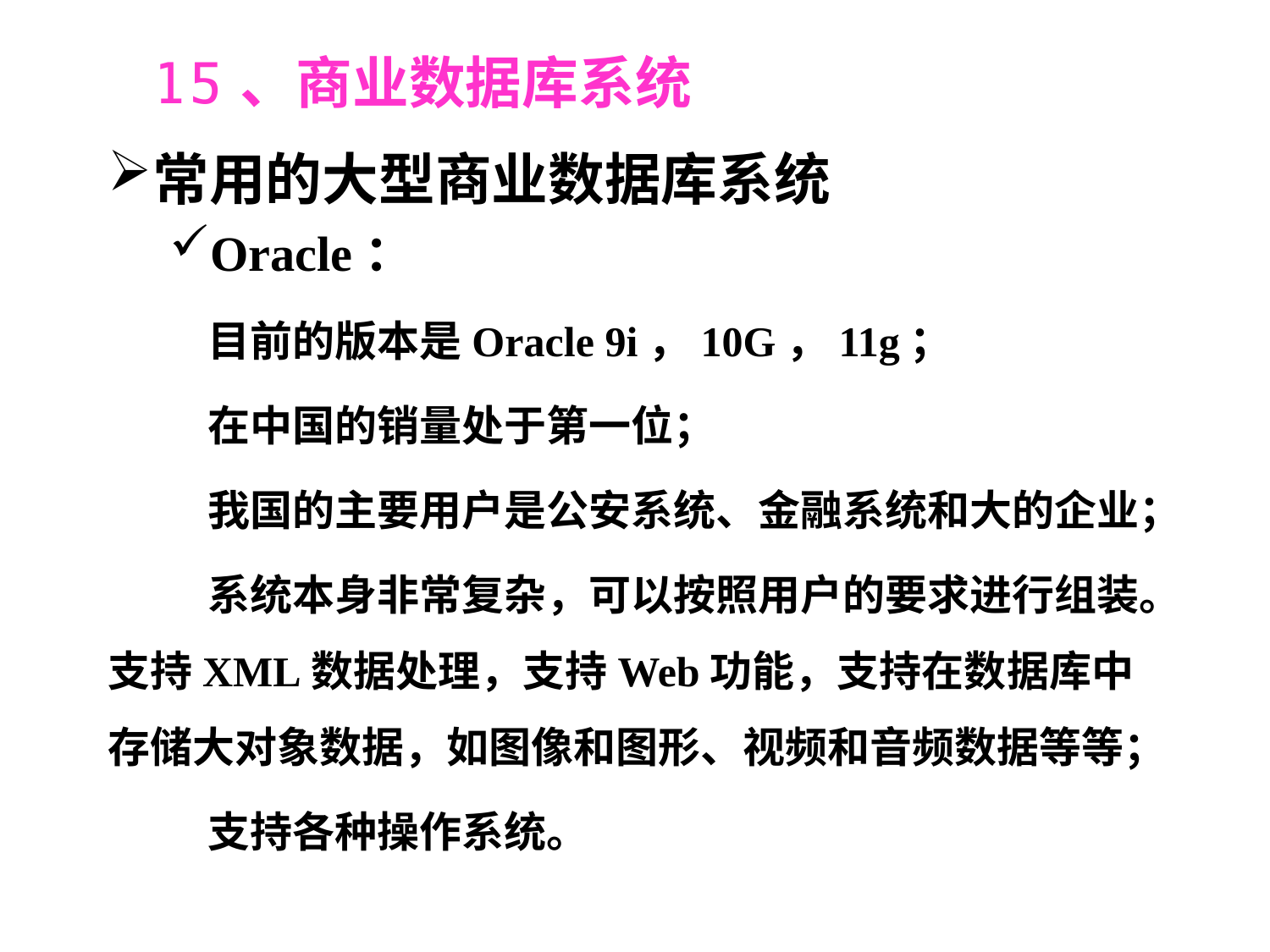

15、商业数据库系统
常用的大型商业数据库系统
Oracle：
目前的版本是Oracle 9i，10G，11g；
在中国的销量处于第一位；
我国的主要用户是公安系统、金融系统和大的企业；
系统本身非常复杂，可以按照用户的要求进行组装。支持XML数据处理，支持Web功能，支持在数据库中存储大对象数据，如图像和图形、视频和音频数据等等；
支持各种操作系统。